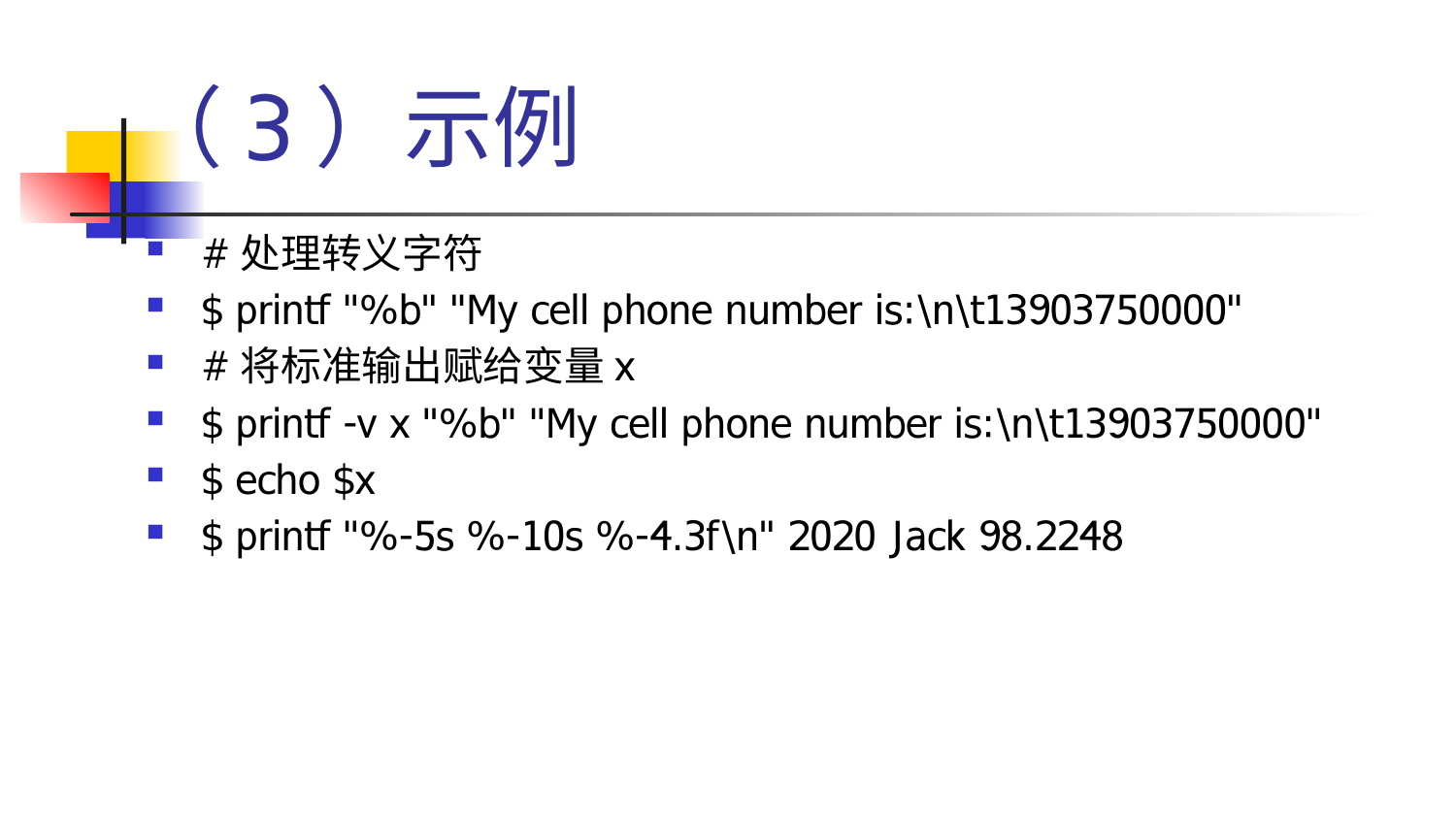

# （3）示例
#处理转义字符
$ printf "%b" "My cell phone number is:\n\t13903750000"
#将标准输出赋给变量x
$ printf -v x "%b" "My cell phone number is:\n\t13903750000"
$ echo $x
$ printf "%-5s %-10s %-4.3f\n" 2020 Jack 98.2248